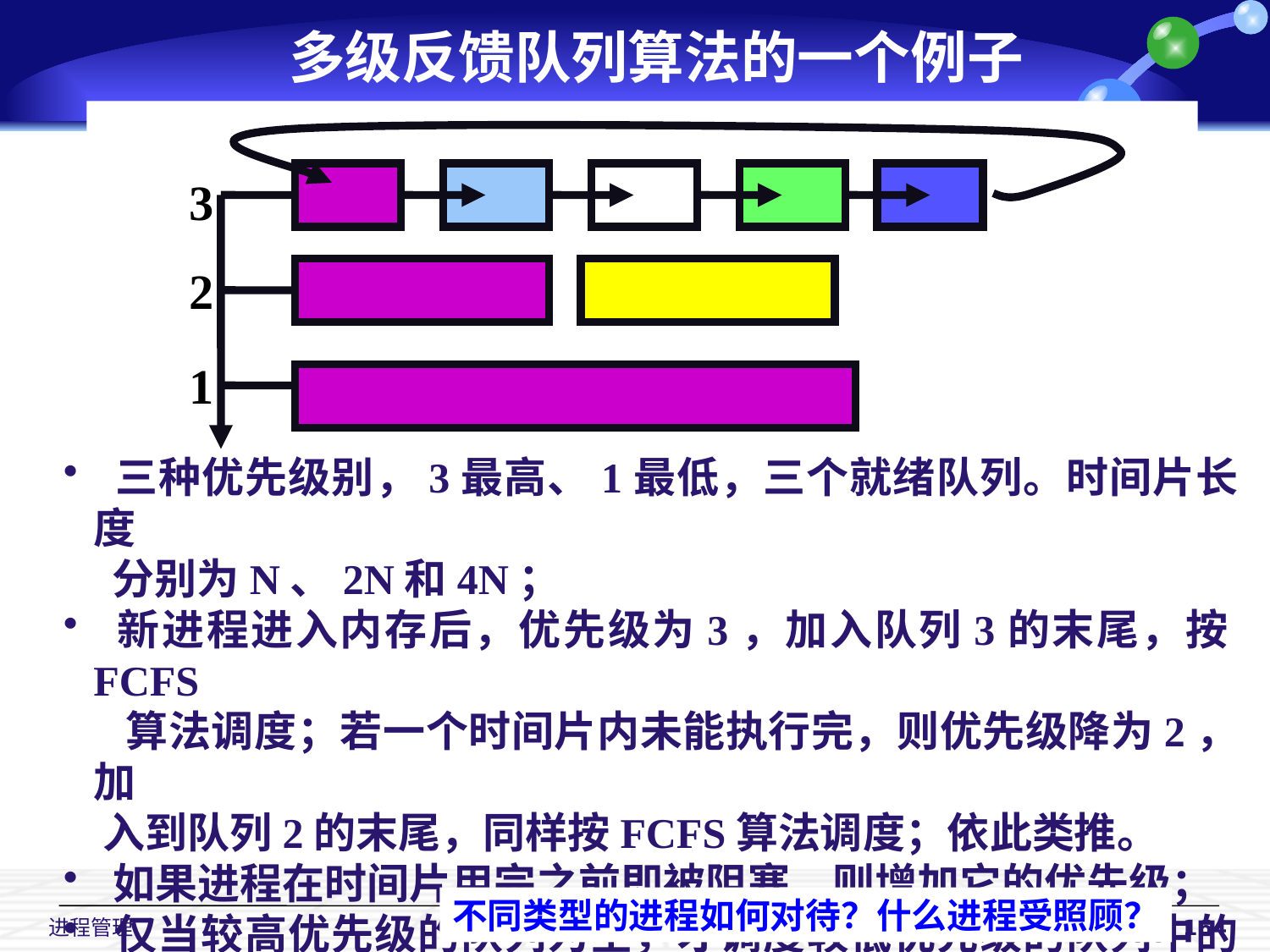

多级反馈队列算法的一个例子

优先级

3
2
1
 三种优先级别，3最高、1最低，三个就绪队列。时间片长度
  分别为N、2N和4N；
 新进程进入内存后，优先级为3，加入队列3的末尾，按FCFS
  算法调度；若一个时间片内未能执行完，则优先级降为2，加
 入到队列2的末尾，同样按FCFS算法调度；依此类推。
 如果进程在时间片用完之前即被阻塞，则增加它的优先级；
 仅当较高优先级的队列为空，才调度较低优先级的队列中的进程执行。若进程执行时有新进程进入较高优先级的队列则抢先执行新进程。
不同类型的进程如何对待？什么进程受照顾？
   进程管理
164